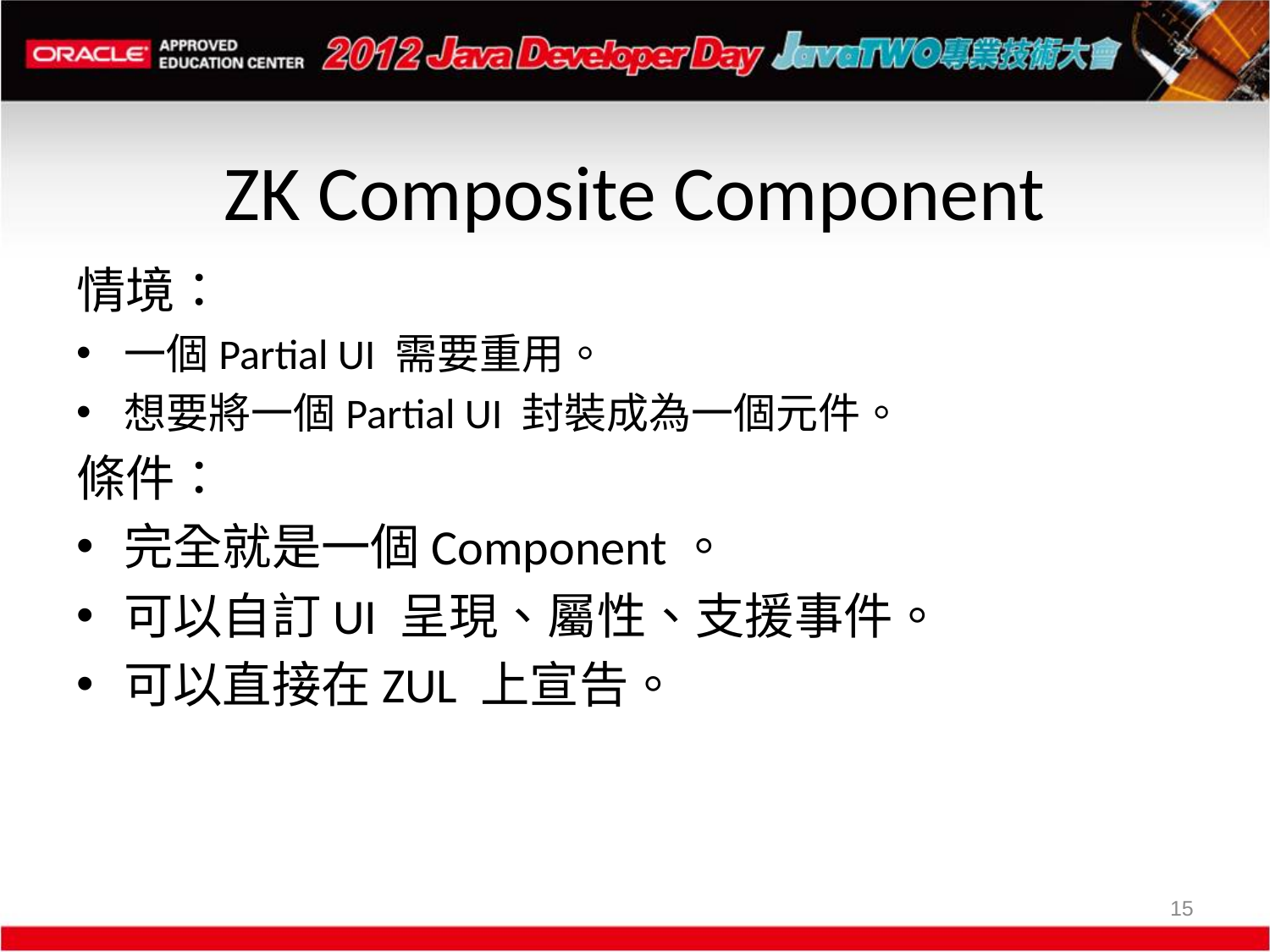

# ZK Composite Component
情境：
一個Partial UI 需要重用。
想要將一個Partial UI 封裝成為一個元件。
條件：
完全就是一個Component。
可以自訂UI 呈現、屬性、支援事件。
可以直接在ZUL 上宣告。
15